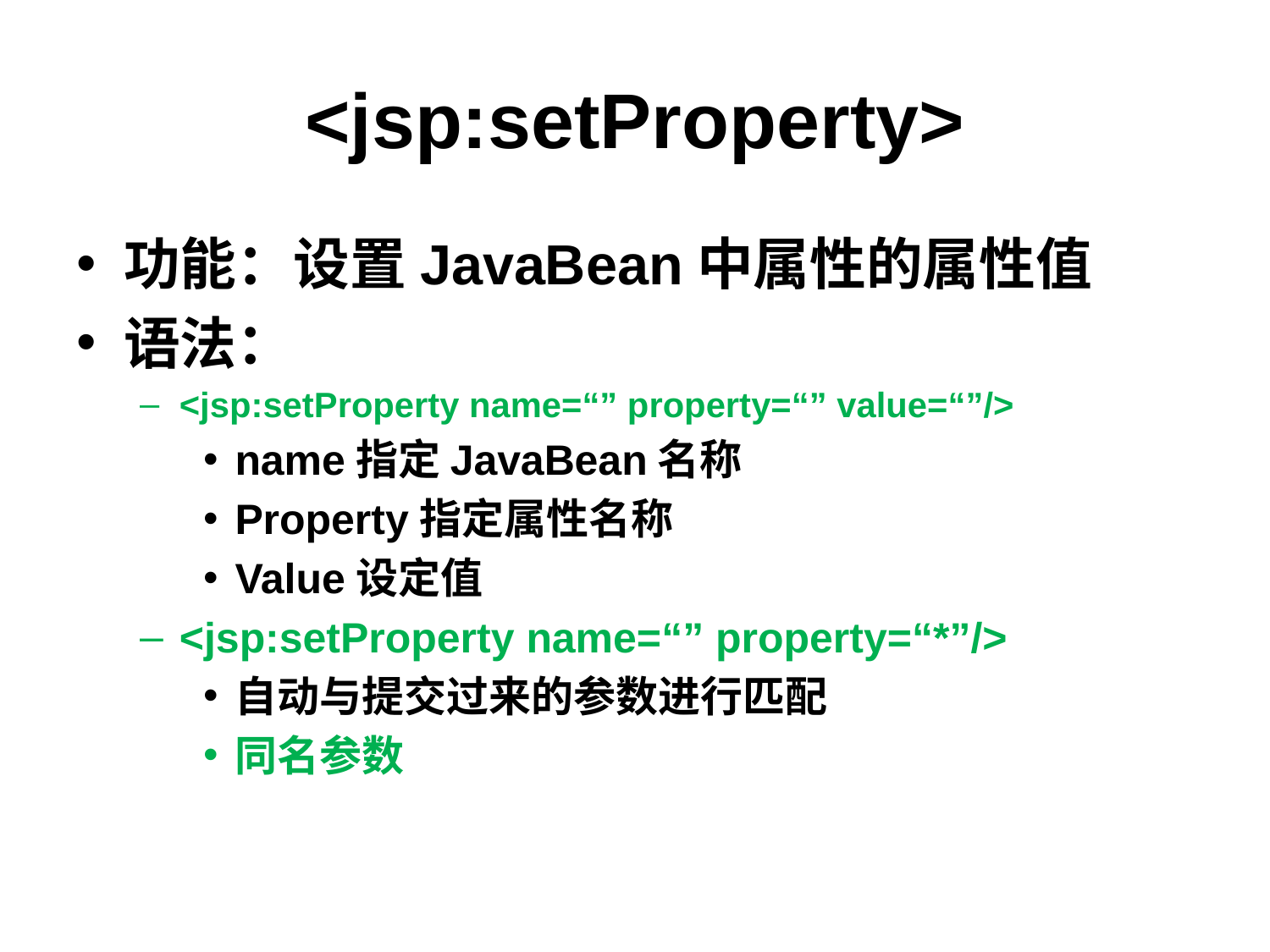

<jsp:setProperty>
功能：设置JavaBean中属性的属性值
语法：
<jsp:setProperty name=“” property=“” value=“”/>
name指定JavaBean名称
Property指定属性名称
Value设定值
<jsp:setProperty name=“” property=“*”/>
自动与提交过来的参数进行匹配
同名参数